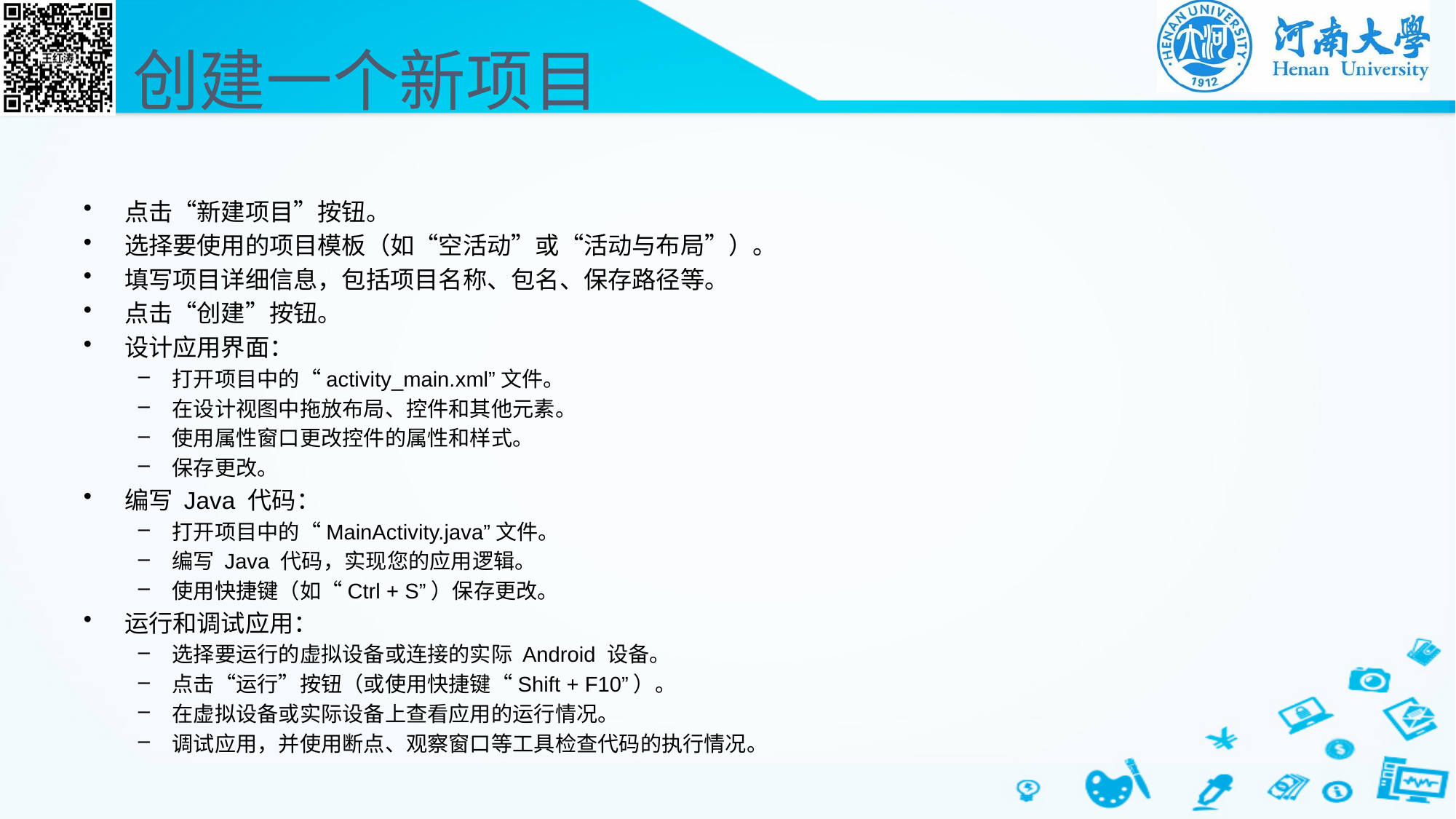

# 创建一个新项目
点击“新建项目”按钮。
选择要使用的项目模板（如“空活动”或“活动与布局”）。
填写项目详细信息，包括项目名称、包名、保存路径等。
点击“创建”按钮。
设计应用界面：
打开项目中的“activity_main.xml”文件。
在设计视图中拖放布局、控件和其他元素。
使用属性窗口更改控件的属性和样式。
保存更改。
编写 Java 代码：
打开项目中的“MainActivity.java”文件。
编写 Java 代码，实现您的应用逻辑。
使用快捷键（如“Ctrl + S”）保存更改。
运行和调试应用：
选择要运行的虚拟设备或连接的实际 Android 设备。
点击“运行”按钮（或使用快捷键“Shift + F10”）。
在虚拟设备或实际设备上查看应用的运行情况。
调试应用，并使用断点、观察窗口等工具检查代码的执行情况。